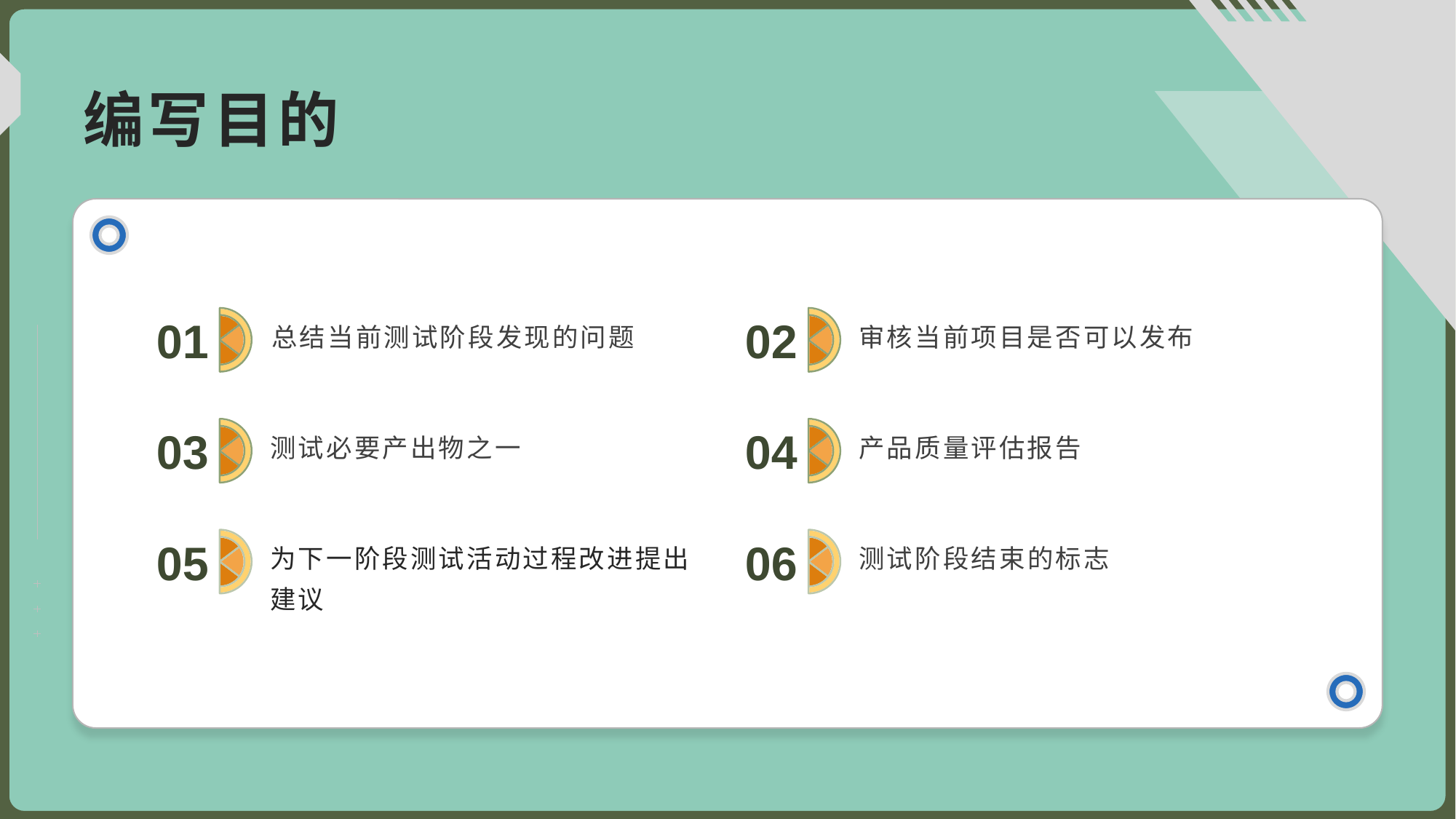

编写目的

01
总结当前测试阶段发现的问题
02
审核当前项目是否可以发布

03
测试必要产出物之一
04
产品质量评估报告

05
为下一阶段测试活动过程改进提出建议
06
测试阶段结束的标志